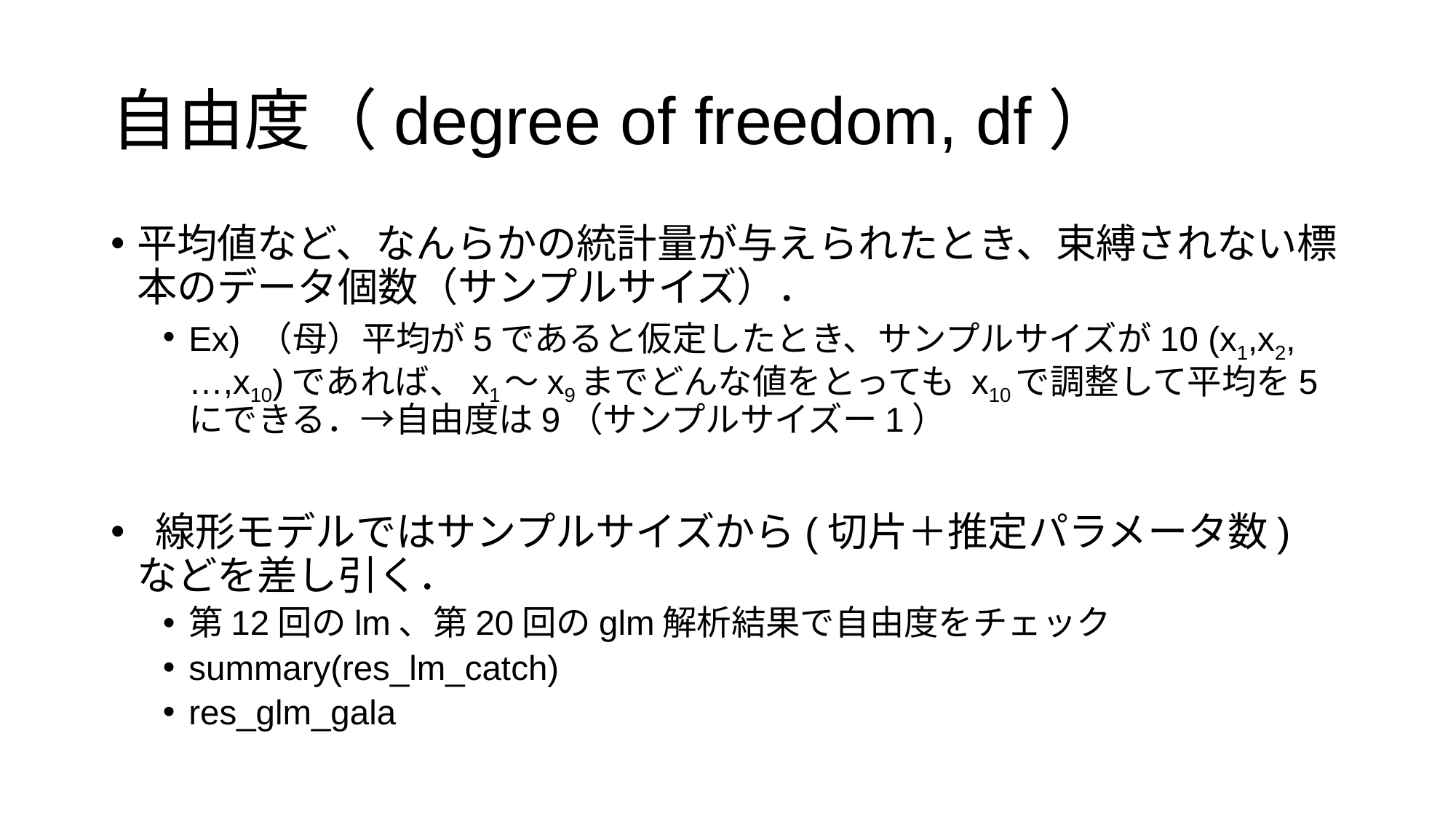

# 自由度（degree of freedom, df）
平均値など、なんらかの統計量が与えられたとき、束縛されない標本のデータ個数（サンプルサイズ）．
Ex) （母）平均が5であると仮定したとき、サンプルサイズが10 (x1,x2,…,x10)であれば、x1〜x9までどんな値をとっても x10で調整して平均を5にできる．→自由度は9（サンプルサイズー1）

 線形モデルではサンプルサイズから(切片＋推定パラメータ数) などを差し引く．
第12回のlm、第20回のglm解析結果で自由度をチェック
summary(res_lm_catch)
res_glm_gala